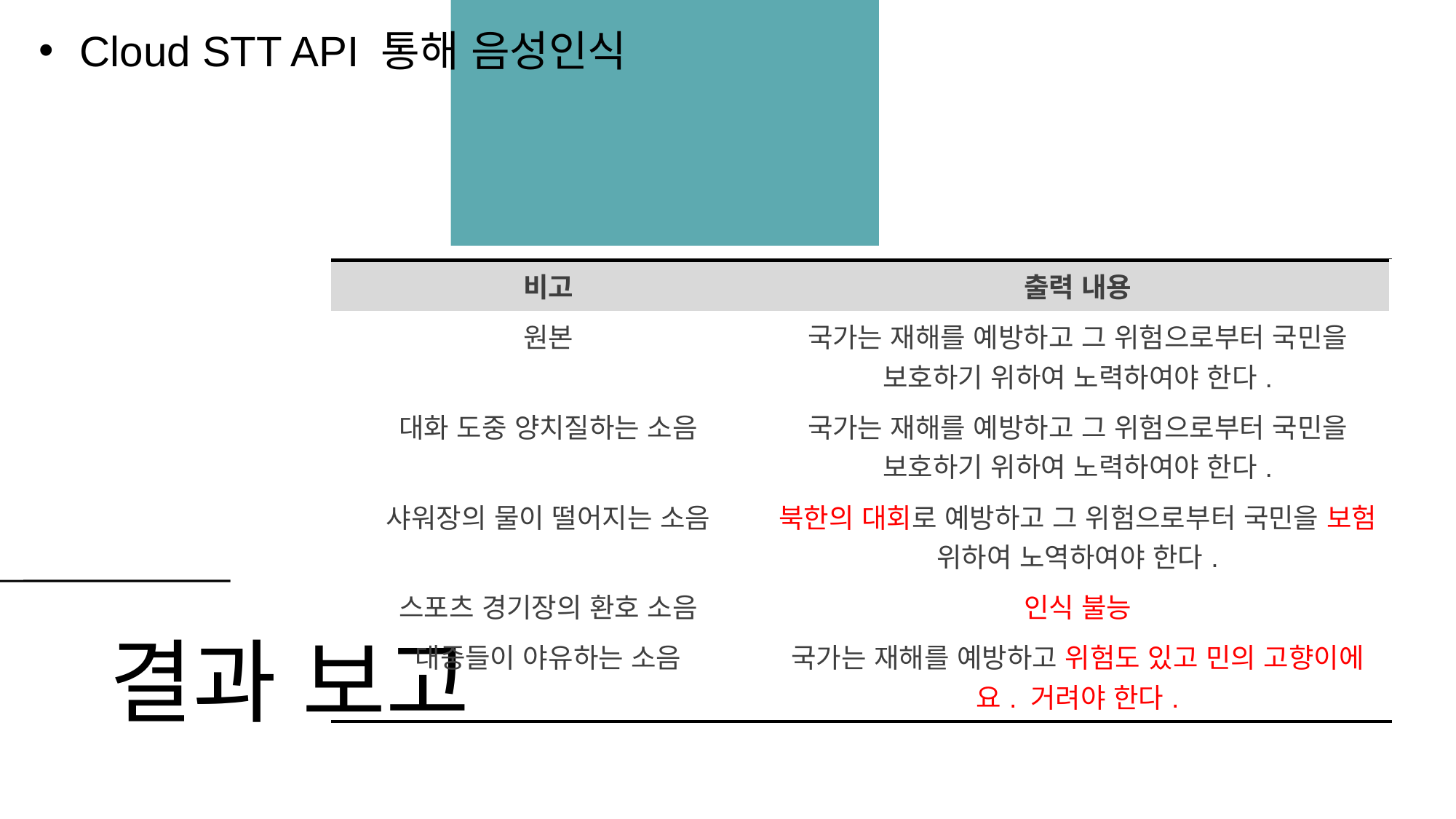

Cloud STT API 통해 음성인식

| 비고 | 출력 내용 |
| --- | --- |
| 원본 | 국가는 재해를 예방하고 그 위험으로부터 국민을 보호하기 위하여 노력하여야 한다. |
| 대화 도중 양치질하는 소음 | 국가는 재해를 예방하고 그 위험으로부터 국민을 보호하기 위하여 노력하여야 한다. |
| 샤워장의 물이 떨어지는 소음 | 북한의 대회로 예방하고 그 위험으로부터 국민을 보험 위하여 노역하여야 한다. |
| 스포츠 경기장의 환호 소음 | 인식 불능 |
| 대중들이 야유하는 소음 | 국가는 재해를 예방하고 위험도 있고 민의 고향이에요. 거려야 한다. |
# 결과 보고